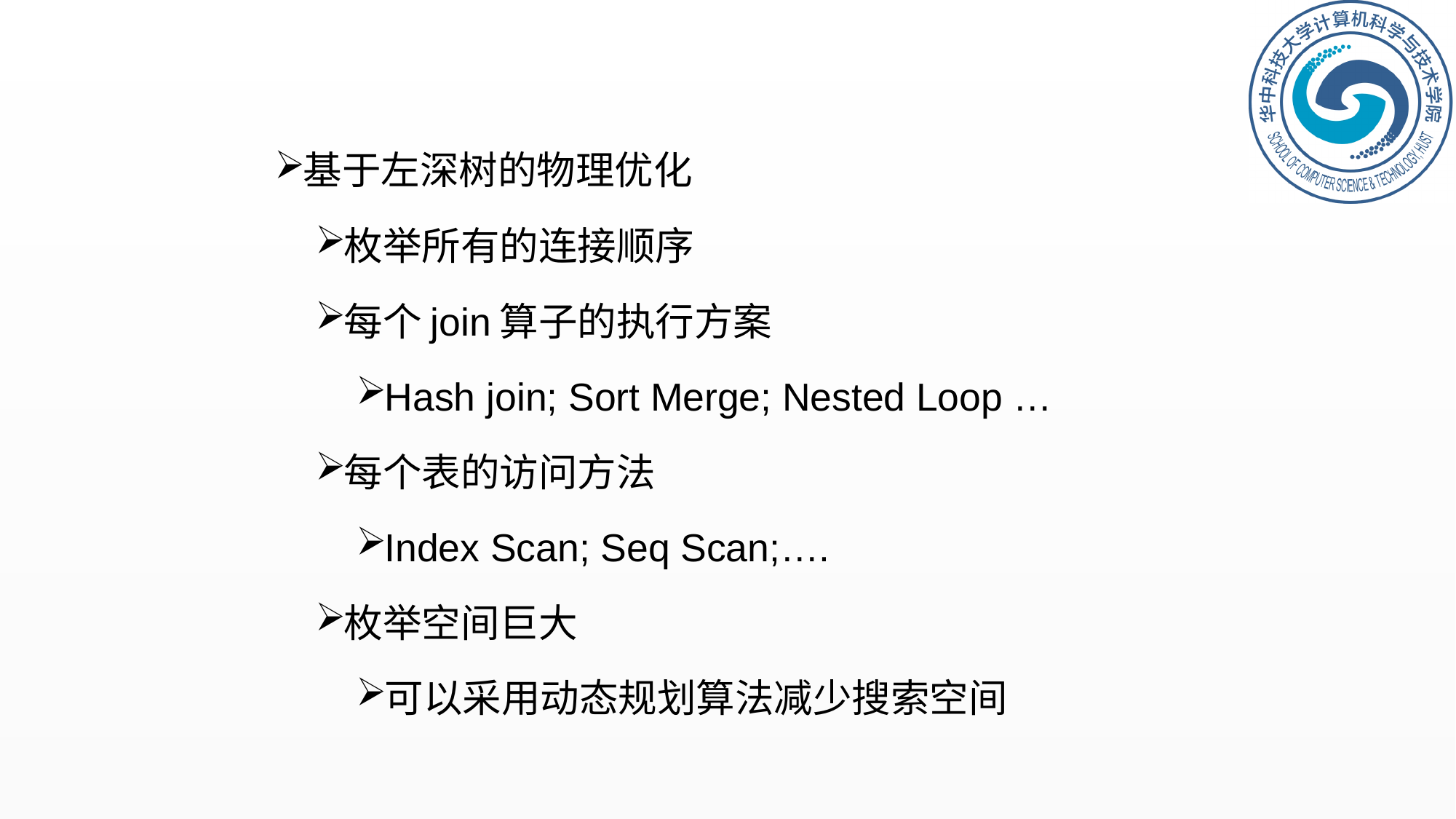

9.4.2 计划枚举
基于左深树的物理优化
枚举所有的连接顺序
每个join算子的执行方案
Hash join; Sort Merge; Nested Loop …
每个表的访问方法
Index Scan; Seq Scan;….
枚举空间巨大
可以采用动态规划算法减少搜索空间